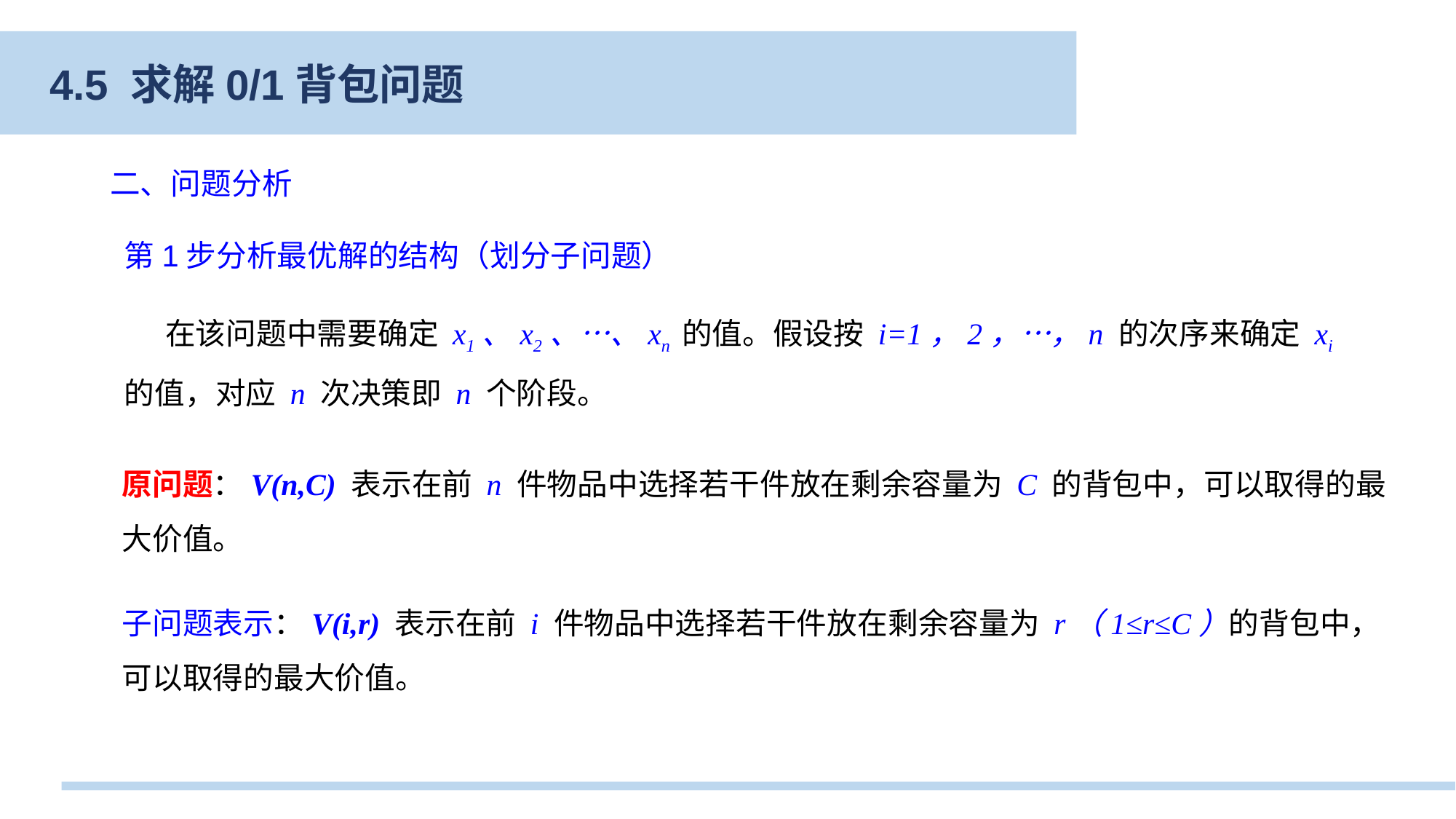

4.5 求解0/1背包问题
二、问题分析
第1步分析最优解的结构（划分子问题）
     在该问题中需要确定 x1、x2、…、xn 的值。假设按 i=1，2，…，n 的次序来确定 xi 的值，对应 n 次决策即 n 个阶段。
原问题：V(n,C) 表示在前 n 件物品中选择若干件放在剩余容量为 C 的背包中，可以取得的最大价值。
子问题表示：V(i,r) 表示在前 i 件物品中选择若干件放在剩余容量为 r（1≤r≤C）的背包中，可以取得的最大价值。